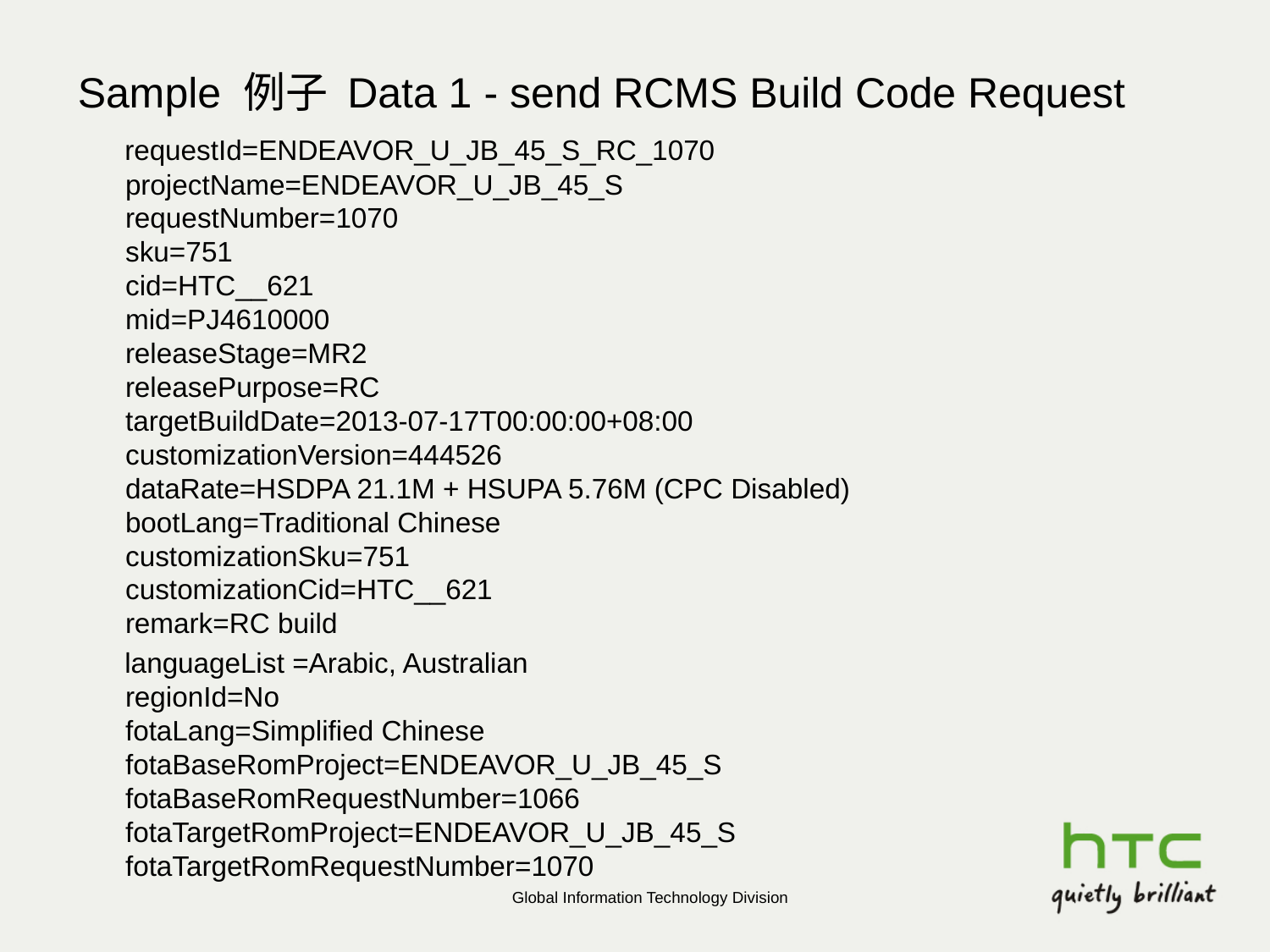

# Sample 例子 Data 1 - send RCMS Build Code Request
      requestId=ENDEAVOR_U_JB_45_S_RC_1070
projectName=ENDEAVOR_U_JB_45_S
requestNumber=1070
sku=751
cid=HTC__621
mid=PJ4610000
releaseStage=MR2
releasePurpose=RC
targetBuildDate=2013-07-17T00:00:00+08:00
customizationVersion=444526
dataRate=HSDPA 21.1M + HSUPA 5.76M (CPC Disabled)
bootLang=Traditional Chinese
customizationSku=751
customizationCid=HTC__621
remark=RC build
      languageList =Arabic, Australian
regionId=No
fotaLang=Simplified Chinese
fotaBaseRomProject=ENDEAVOR_U_JB_45_S
fotaBaseRomRequestNumber=1066
fotaTargetRomProject=ENDEAVOR_U_JB_45_S
fotaTargetRomRequestNumber=1070